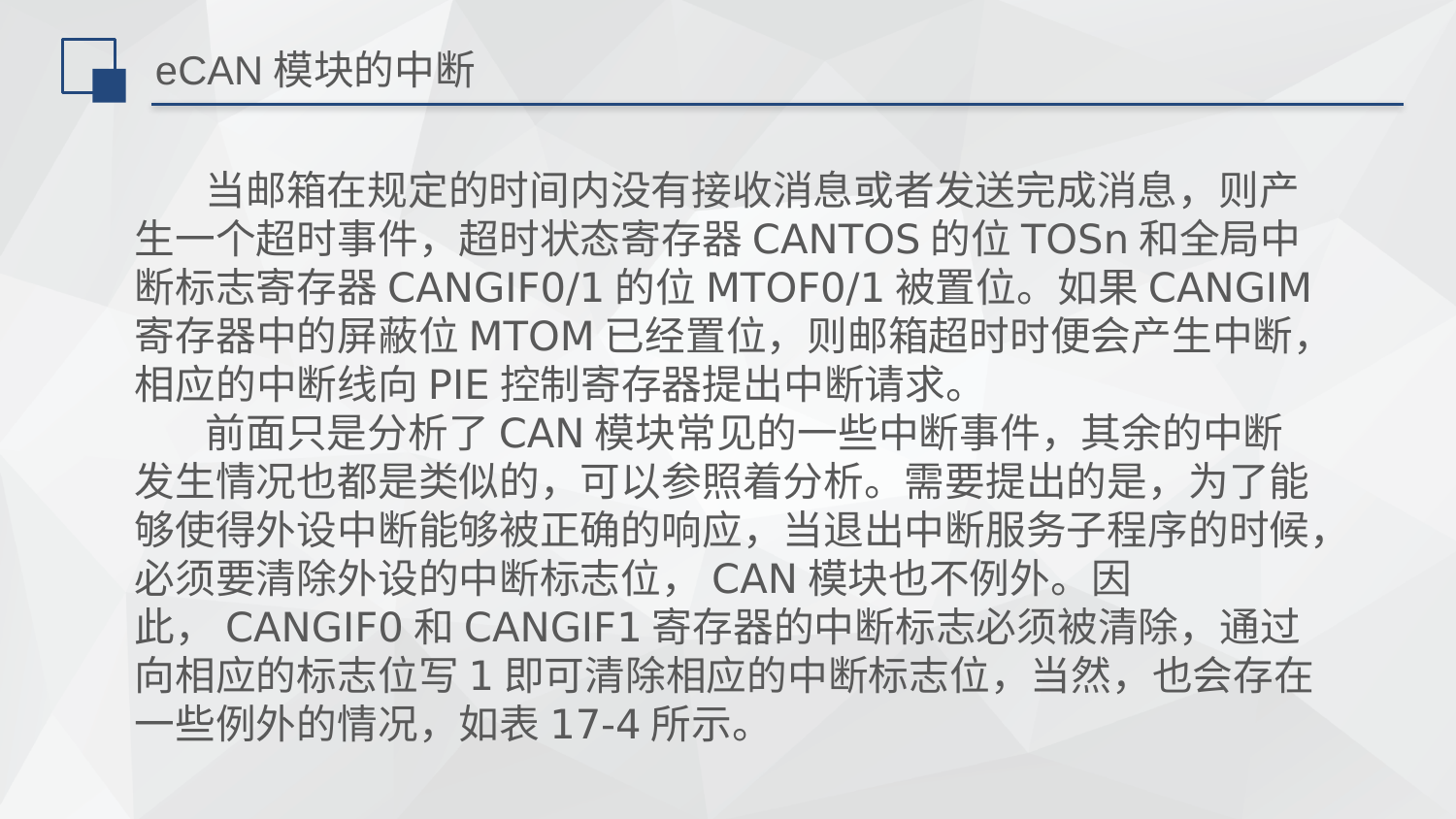

# eCAN模块的中断
当邮箱在规定的时间内没有接收消息或者发送完成消息，则产生一个超时事件，超时状态寄存器CANTOS的位TOSn和全局中断标志寄存器CANGIF0/1的位MTOF0/1被置位。如果CANGIM寄存器中的屏蔽位MTOM已经置位，则邮箱超时时便会产生中断，相应的中断线向PIE控制寄存器提出中断请求。
前面只是分析了CAN模块常见的一些中断事件，其余的中断发生情况也都是类似的，可以参照着分析。需要提出的是，为了能够使得外设中断能够被正确的响应，当退出中断服务子程序的时候，必须要清除外设的中断标志位，CAN模块也不例外。因此，CANGIF0和CANGIF1寄存器的中断标志必须被清除，通过向相应的标志位写1即可清除相应的中断标志位，当然，也会存在一些例外的情况，如表17-4所示。